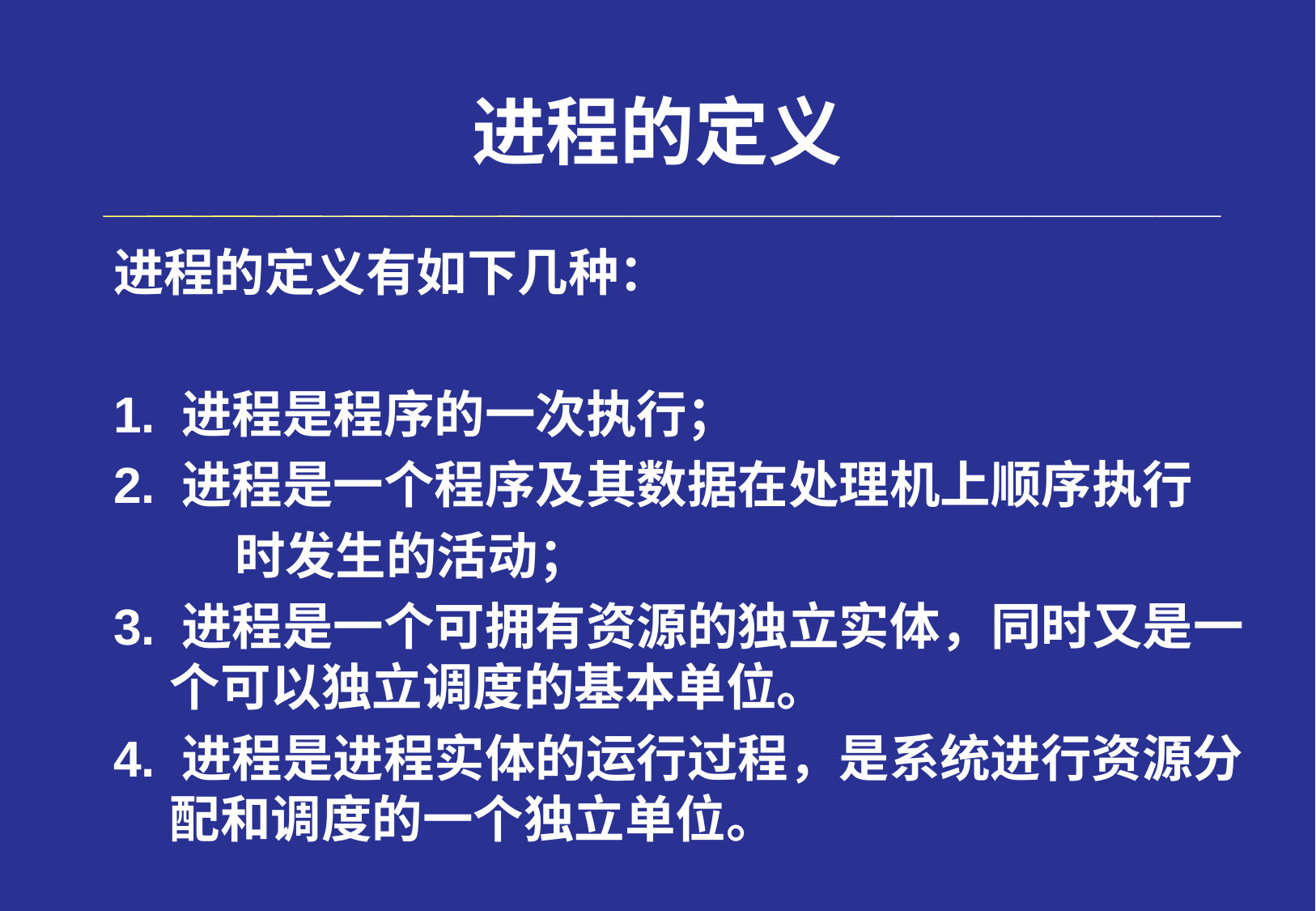

# 进程的定义
进程的定义有如下几种：

1. 进程是程序的一次执行；
2. 进程是一个程序及其数据在处理机上顺序执行
	时发生的活动；
3. 进程是一个可拥有资源的独立实体，同时又是一个可以独立调度的基本单位。
4. 进程是进程实体的运行过程，是系统进行资源分配和调度的一个独立单位。